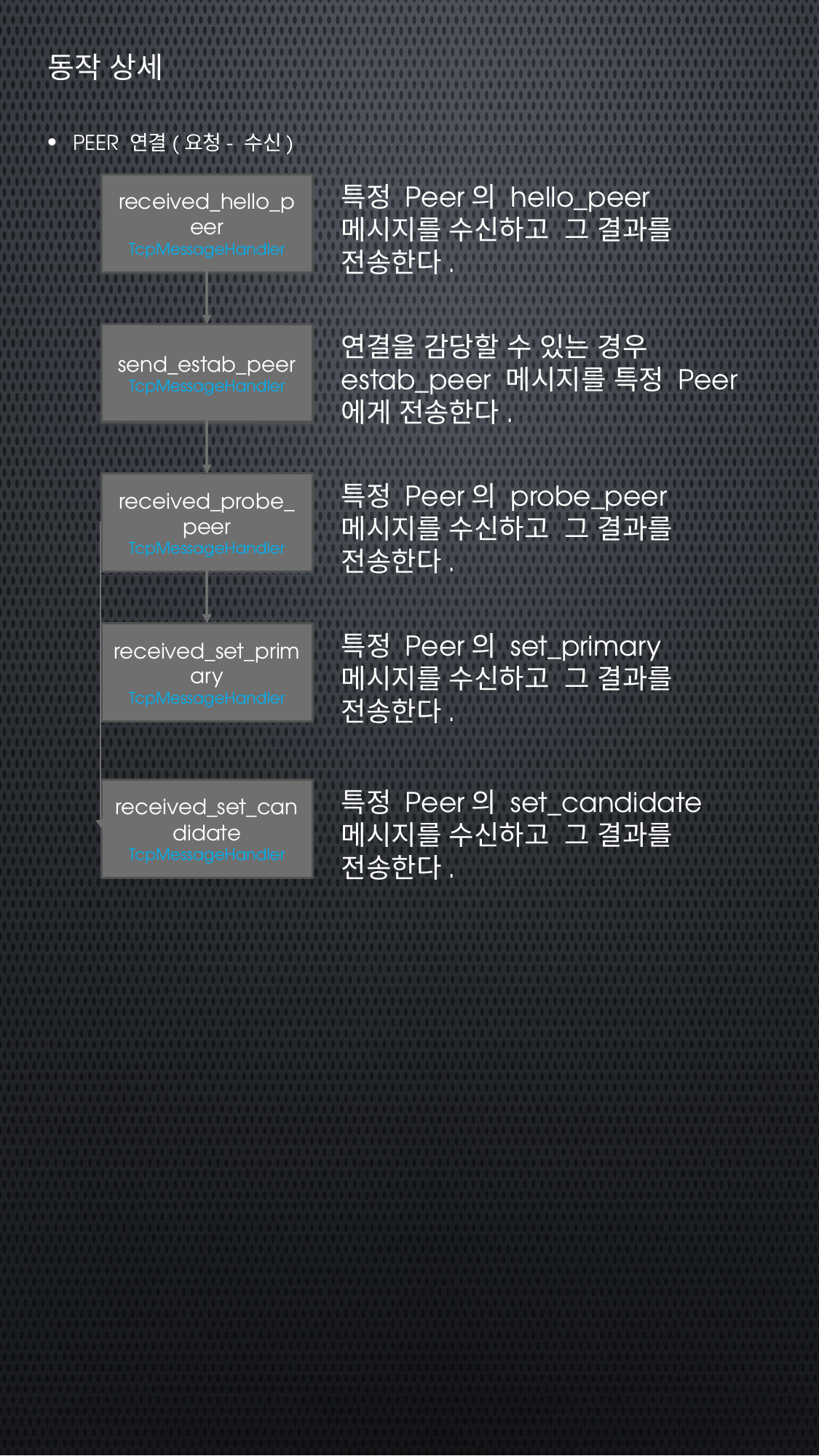

# 동작 상세
Peer 연결(요청- 수신)

received_hello_peer
TcpMessageHandler
특정 Peer의 hello_peer 메시지를 수신하고  그 결과를 전송한다.
send_estab_peer
TcpMessageHandler
연결을 감당할 수 있는 경우 estab_peer 메시지를 특정 Peer에게 전송한다.
received_probe_peer
TcpMessageHandler
특정 Peer의 probe_peer 메시지를 수신하고  그 결과를 전송한다.
received_set_primary
TcpMessageHandler
특정 Peer의 set_primary 메시지를 수신하고  그 결과를 전송한다.
received_set_candidate
TcpMessageHandler
특정 Peer의 set_candidate 메시지를 수신하고  그 결과를 전송한다.